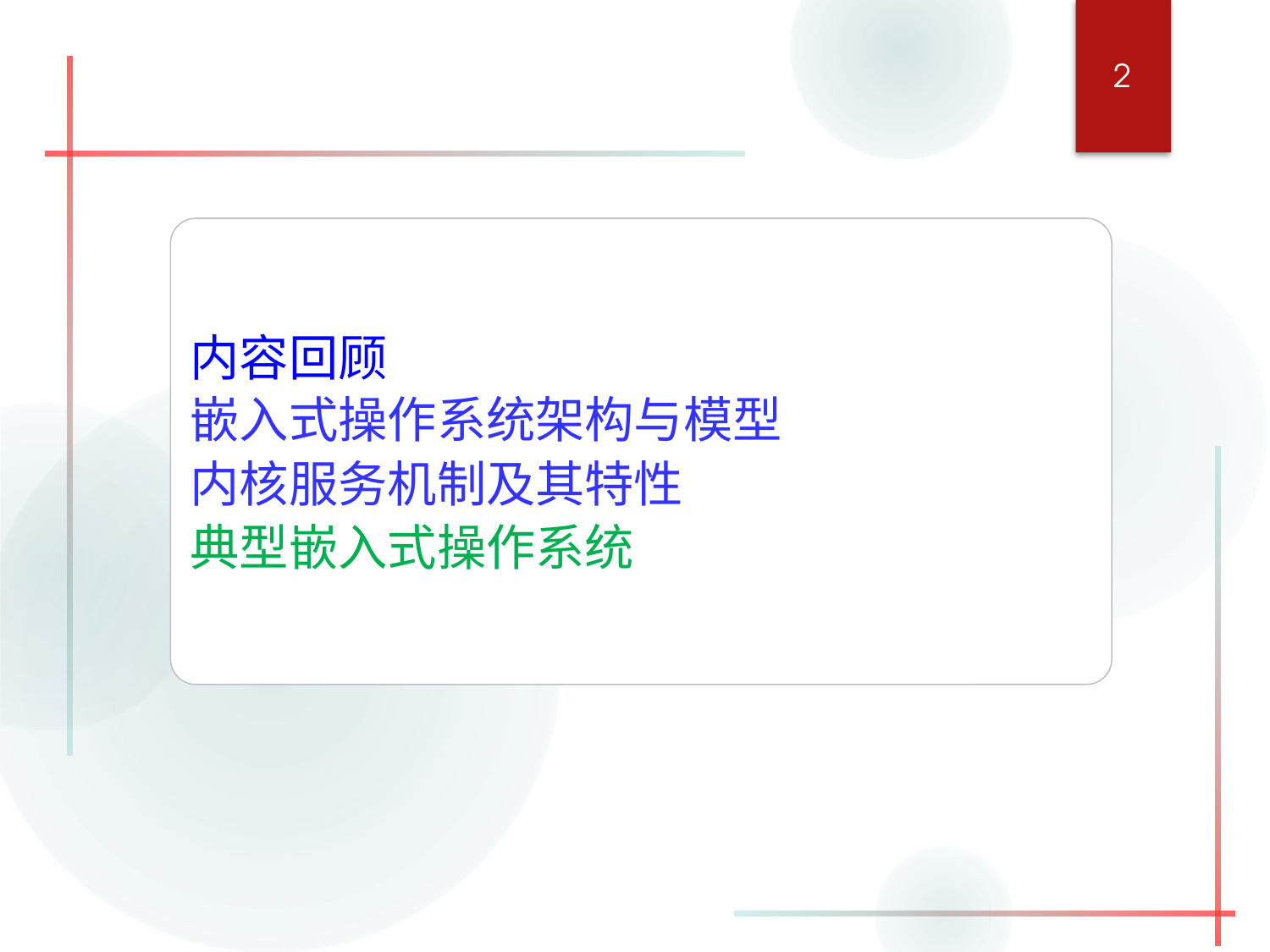

2
#
内容回顾
嵌入式操作系统架构与模型
内核服务机制及其特性
典型嵌入式操作系统
10.1 嵌入式软件典型结构（重点）
10.2 中断与数据共享问题（重点）
10.3 嵌入式软件设计机制（部分内容）
10.4 软件工程方法（部分内容）